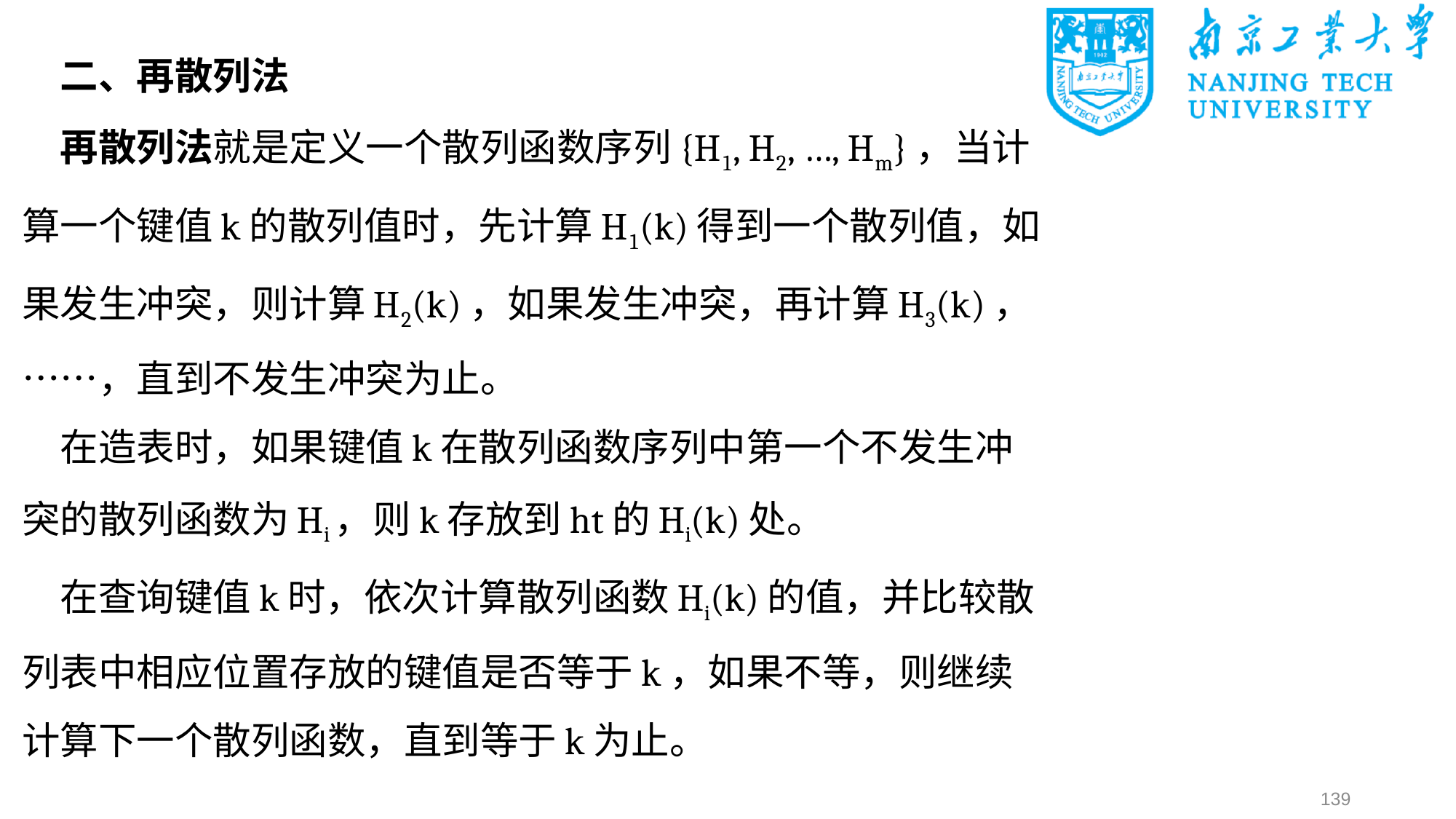

二、再散列法
再散列法就是定义一个散列函数序列{H1, H2, …, Hm}，当计算一个键值k的散列值时，先计算H1(k)得到一个散列值，如果发生冲突，则计算H2(k)，如果发生冲突，再计算H3(k)，……，直到不发生冲突为止。
在造表时，如果键值k在散列函数序列中第一个不发生冲突的散列函数为Hi，则k存放到ht的Hi(k)处。
在查询键值k时，依次计算散列函数Hi(k)的值，并比较散列表中相应位置存放的键值是否等于k，如果不等，则继续计算下一个散列函数，直到等于k为止。
139